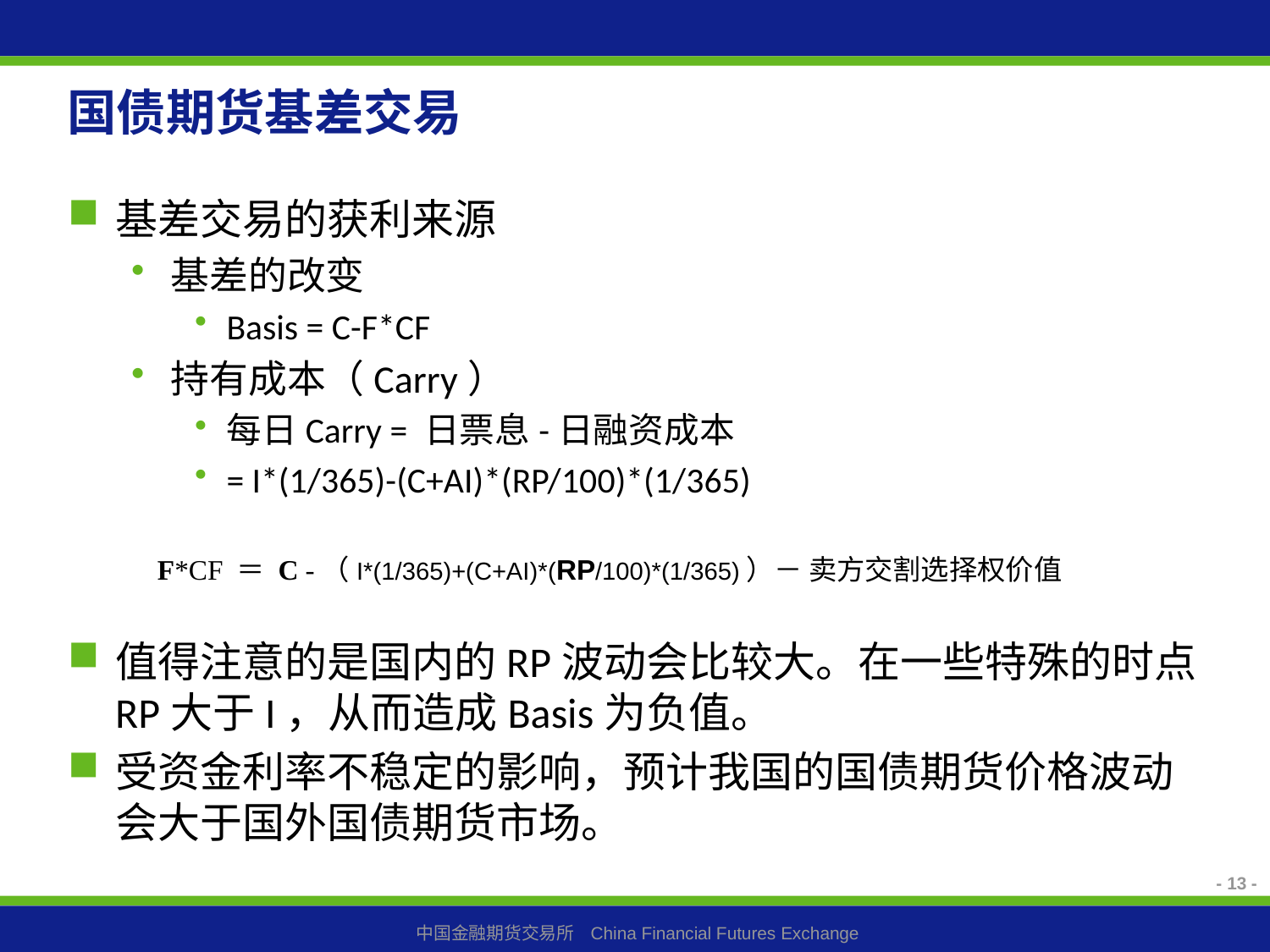

# 国债期货基差交易
基差交易的获利来源
基差的改变
Basis = C-F*CF
持有成本（Carry）
每日Carry = 日票息-日融资成本
= I*(1/365)-(C+AI)*(RP/100)*(1/365)

值得注意的是国内的RP波动会比较大。在一些特殊的时点RP大于I，从而造成Basis为负值。
受资金利率不稳定的影响，预计我国的国债期货价格波动会大于国外国债期货市场。
F*CF ＝ C -（I*(1/365)+(C+AI)*(RP/100)*(1/365)）－ 卖方交割选择权价值
- 13 -